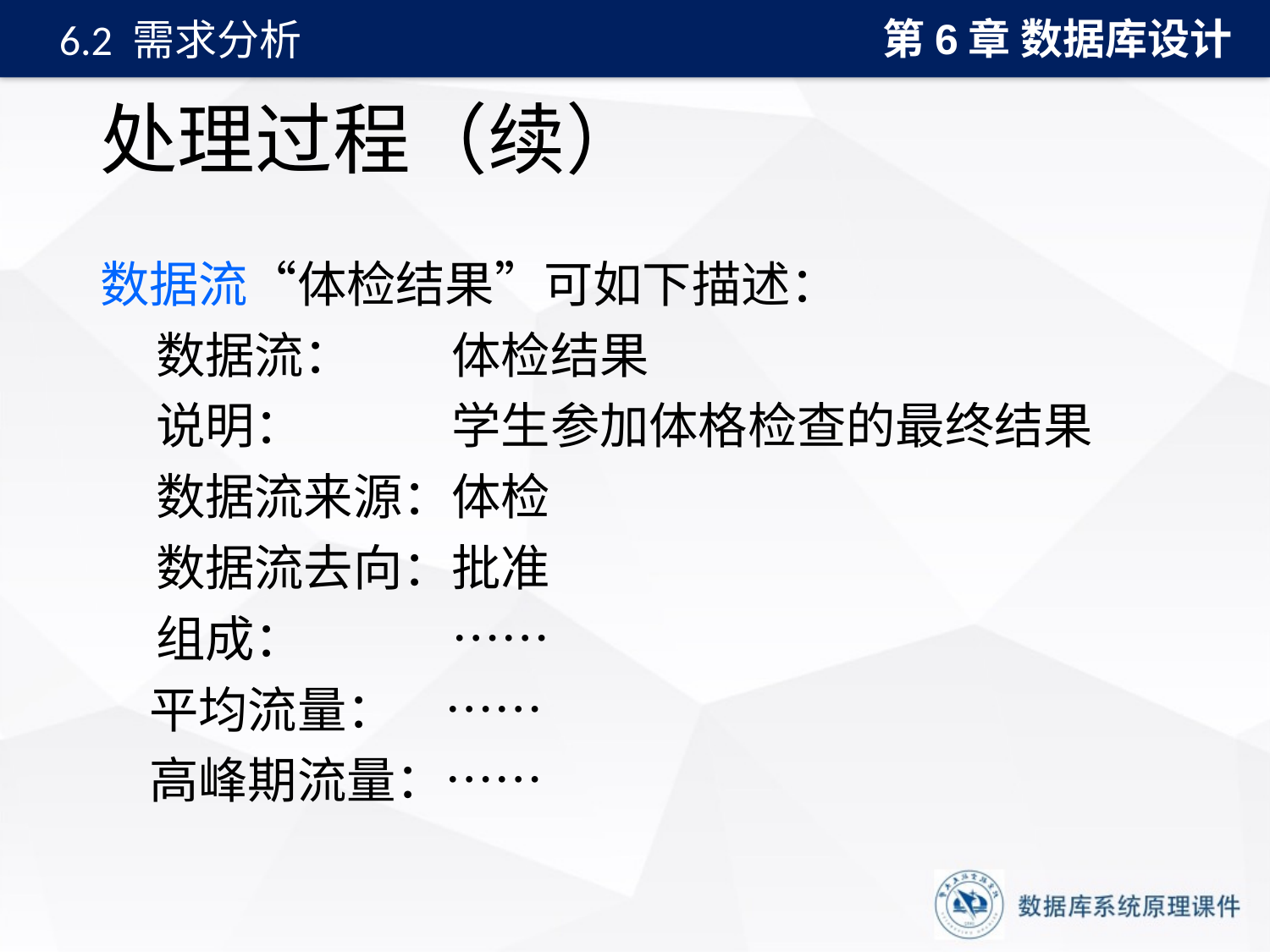

第6章 数据库设计
6.2 需求分析
# 处理过程（续）
数据流“体检结果”可如下描述：
    数据流：　　体检结果
    说明：　　　学生参加体格检查的最终结果
    数据流来源：体检
    数据流去向：批准
    组成：　　　……
　平均流量：　……
　高峰期流量：……